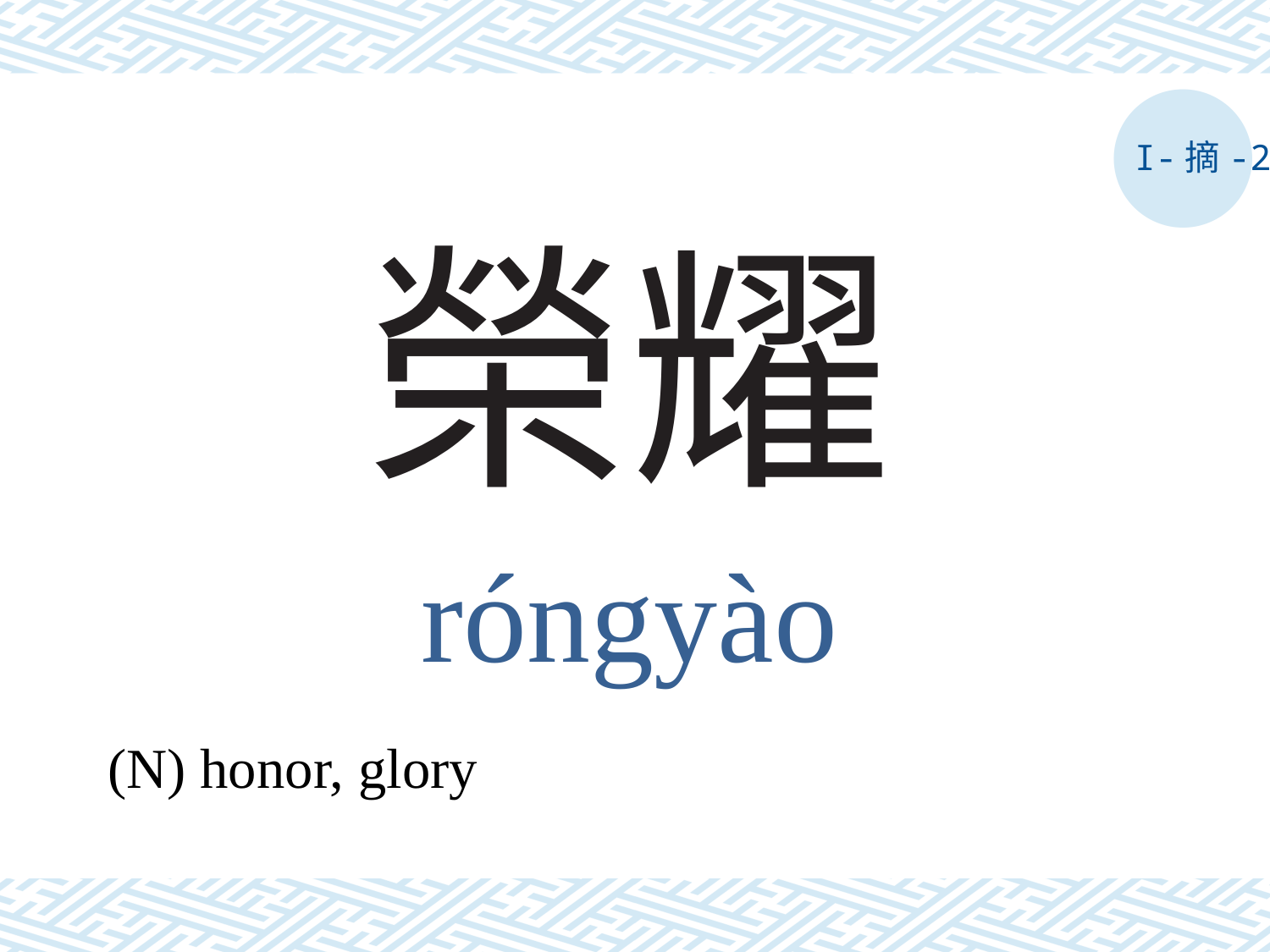

I-摘-2

# 榮耀
róngyào
(N) honor, glory